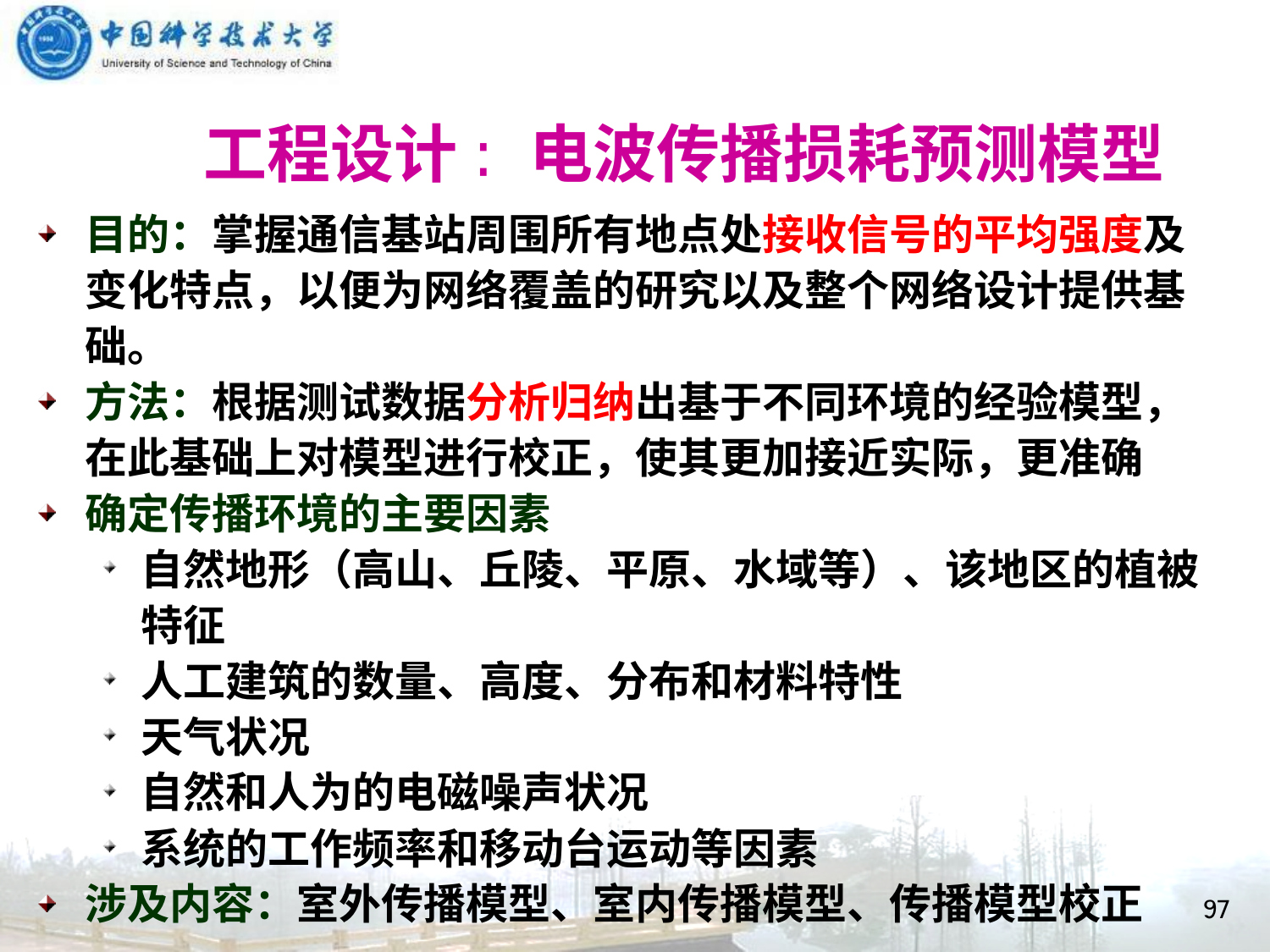

# 工程设计: 电波传播损耗预测模型
目的：掌握通信基站周围所有地点处接收信号的平均强度及变化特点，以便为网络覆盖的研究以及整个网络设计提供基础。
方法：根据测试数据分析归纳出基于不同环境的经验模型，在此基础上对模型进行校正，使其更加接近实际，更准确
确定传播环境的主要因素
自然地形（高山、丘陵、平原、水域等）、该地区的植被特征
人工建筑的数量、高度、分布和材料特性
天气状况
自然和人为的电磁噪声状况
系统的工作频率和移动台运动等因素
涉及内容：室外传播模型、室内传播模型、传播模型校正
97